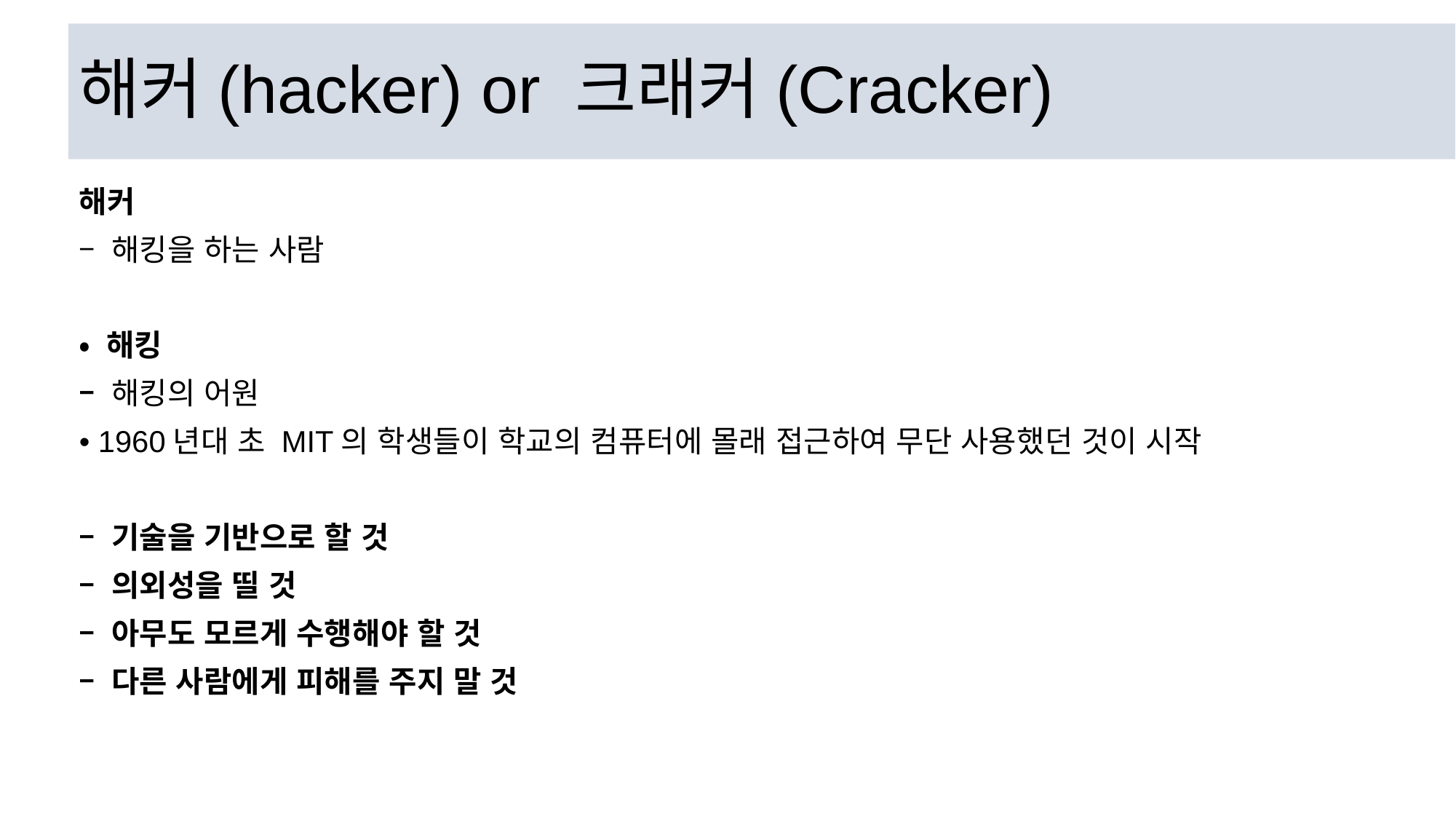

# 해커(hacker) or 크래커(Cracker)
해커
– 해킹을 하는 사람

• 해킹
– 해킹의 어원
• 1960년대 초 MIT의 학생들이 학교의 컴퓨터에 몰래 접근하여 무단 사용했던 것이 시작

– 기술을 기반으로 할 것
– 의외성을 띨 것
– 아무도 모르게 수행해야 할 것
– 다른 사람에게 피해를 주지 말 것